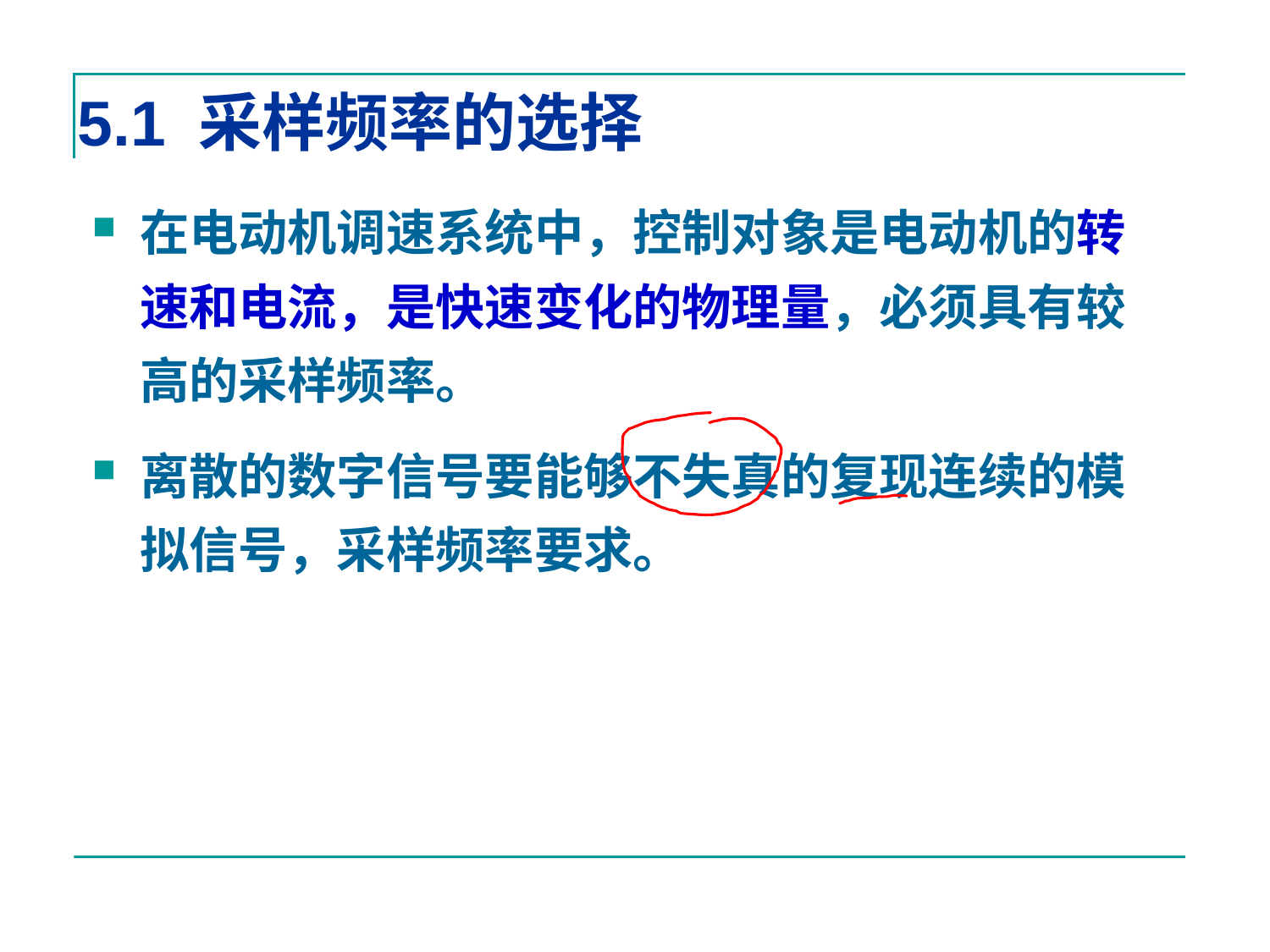

# 5.1 采样频率的选择
在电动机调速系统中，控制对象是电动机的转速和电流，是快速变化的物理量，必须具有较高的采样频率。
离散的数字信号要能够不失真的复现连续的模拟信号，采样频率要求。